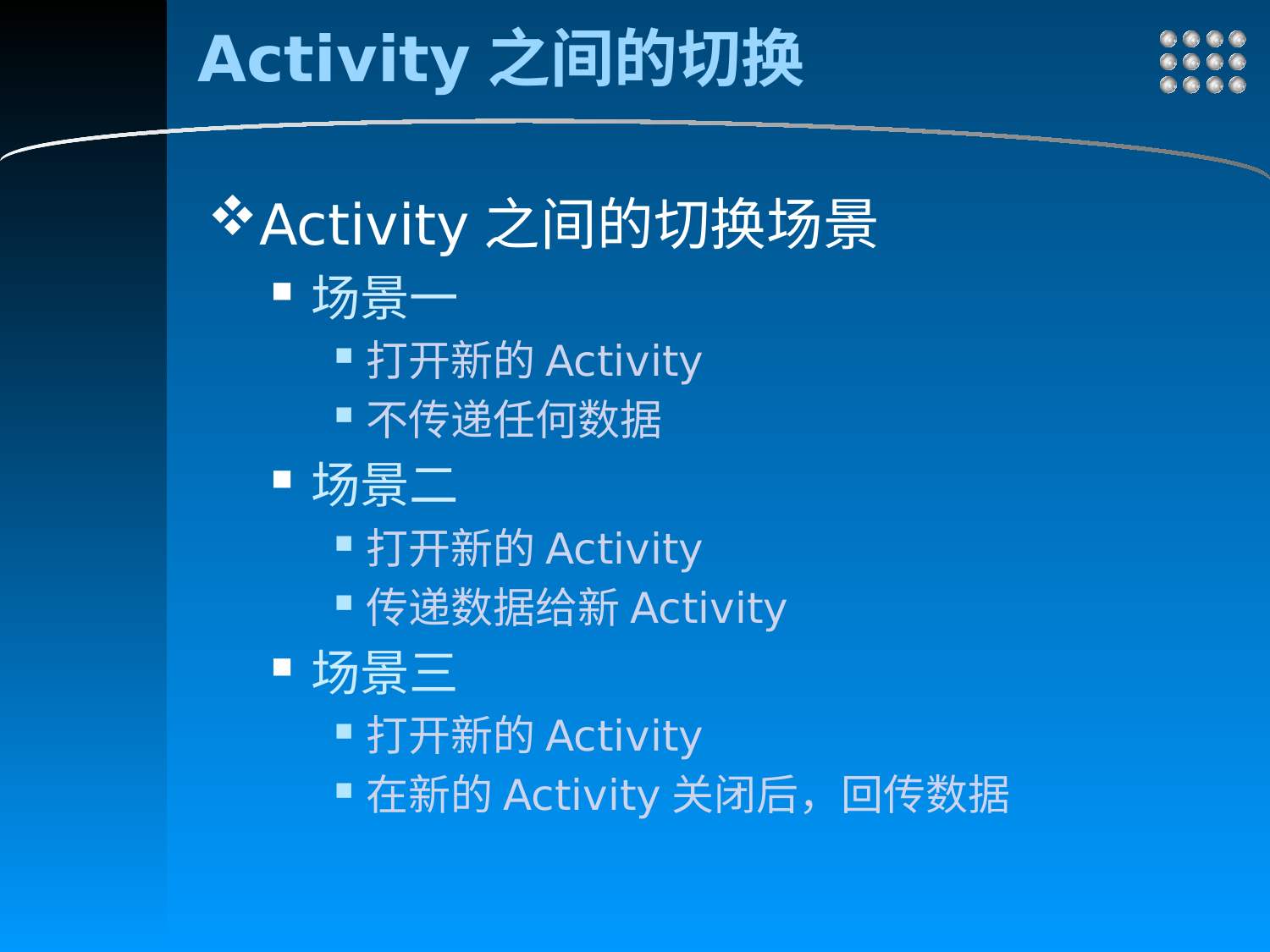

# Activity之间的切换
Activity之间的切换场景
场景一
打开新的Activity
不传递任何数据
场景二
打开新的Activity
传递数据给新Activity
场景三
打开新的Activity
在新的Activity关闭后，回传数据